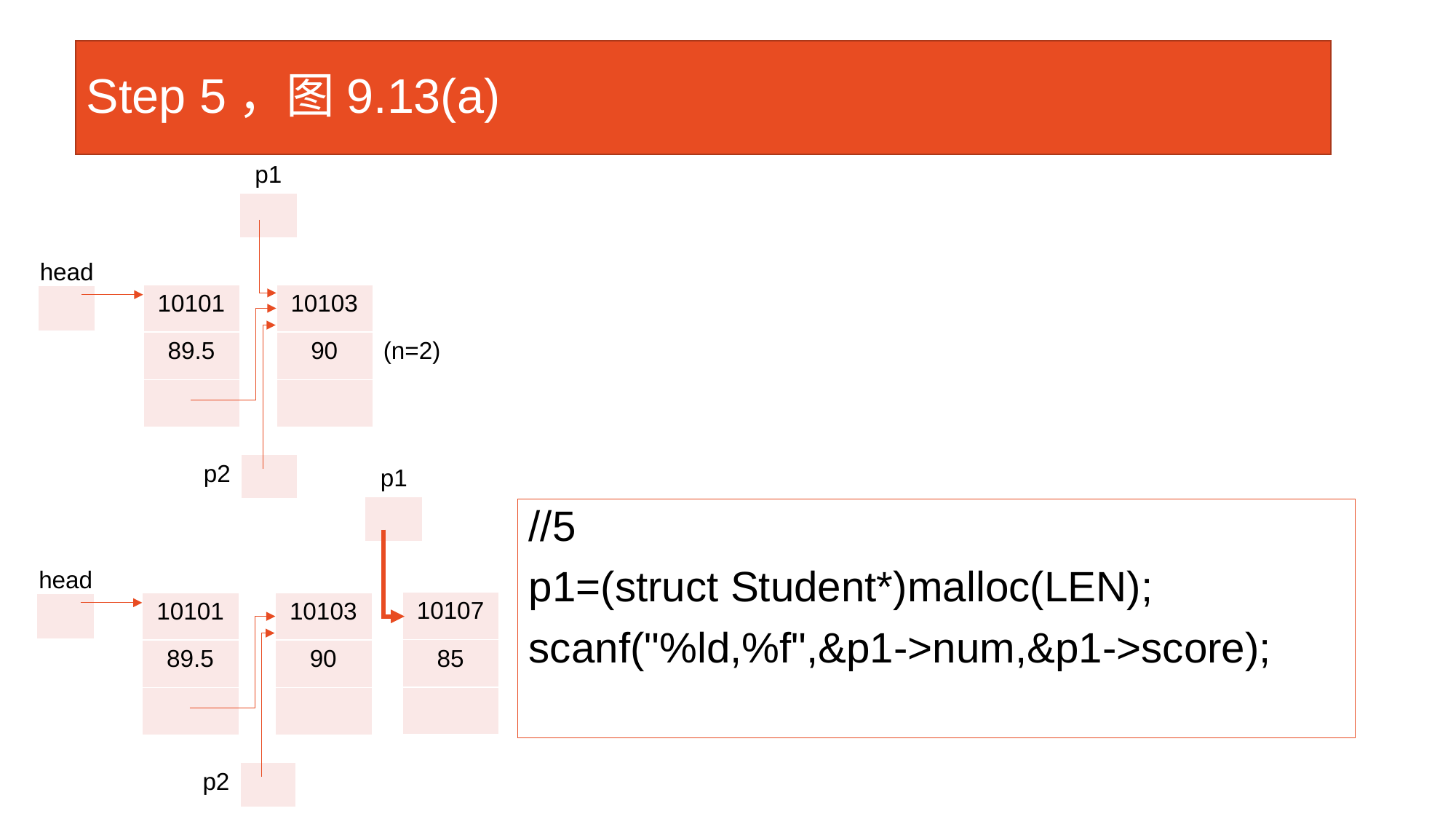

# Step 5，图9.13(a)
| p1 |
| --- |
|  |

| head |
| --- |
|  |
|  |
|  |
|  |
|  |
| 10103 |  |
| --- | --- |
| 90 | (n=2) |
|  |  |
| 10101 |
| --- |
| 89.5 |
|  |

| p1 |
| --- |
|  |
| p2 |  |
| --- | --- |
//5
p1=(struct Student*)malloc(LEN);
scanf("%ld,%f",&p1->num,&p1->score);

| head |
| --- |
|  |
|  |
|  |
|  |
|  |
| 10107 |
| --- |
| 85 |
|  |
| 10103 |
| --- |
| 90 |
|  |
| 10101 |
| --- |
| 89.5 |
|  |

| p2 |  |
| --- | --- |